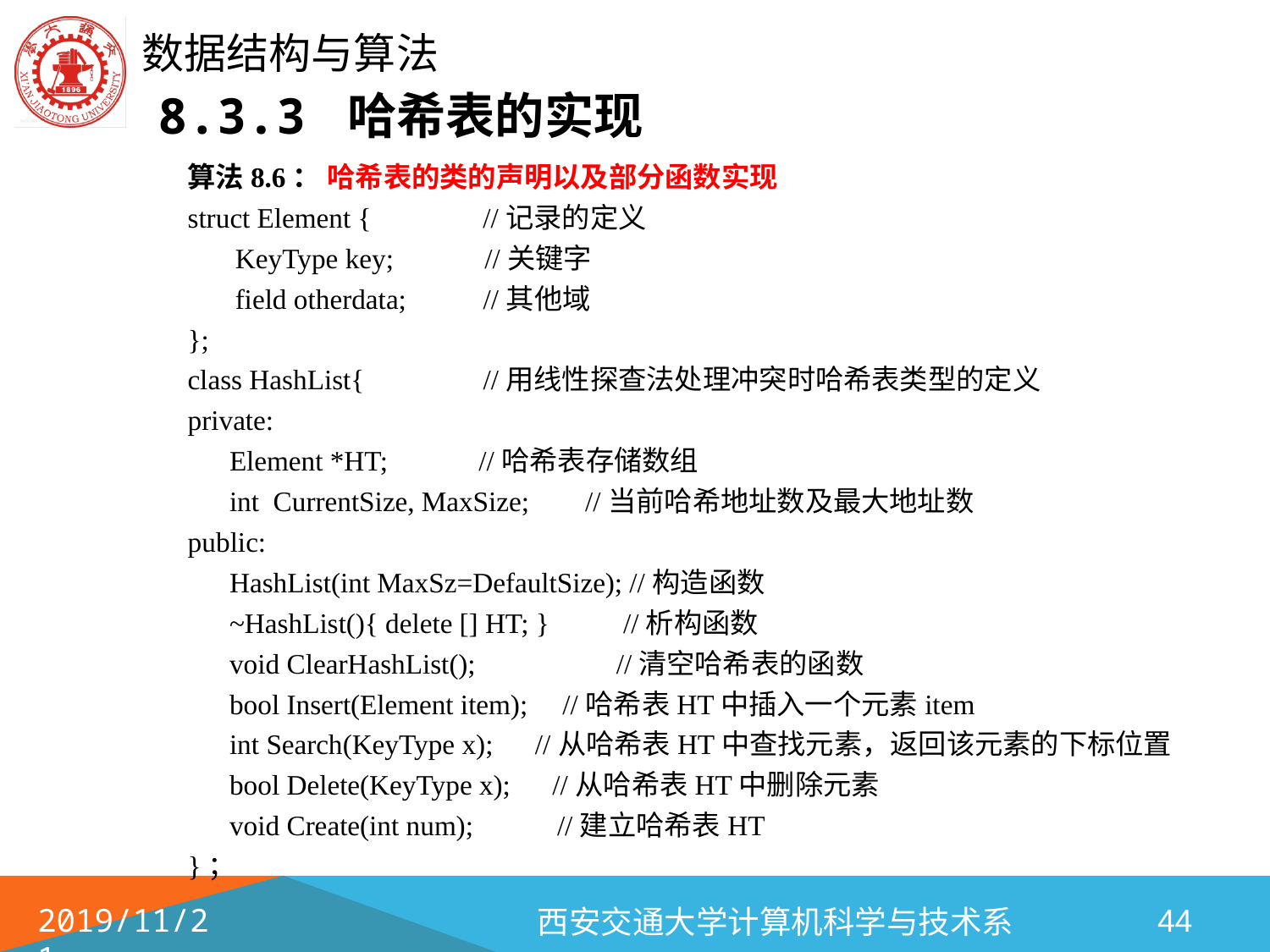

# 8.3.3 哈希表的实现
算法8.6： 哈希表的类的声明以及部分函数实现
struct Element {                //记录的定义
	KeyType key;             //关键字
	field otherdata;           //其他域
};
class HashList{                 //用线性探查法处理冲突时哈希表类型的定义
private:
      Element *HT;             //哈希表存储数组
      int  CurrentSize, MaxSize;        //当前哈希地址数及最大地址数
public:
      HashList(int MaxSz=DefaultSize); //构造函数
      ~HashList(){ delete [] HT; }	 //析构函数
      void ClearHashList();            	//清空哈希表的函数
      bool Insert(Element item);     //哈希表HT中插入一个元素item
      int Search(KeyType x);      //从哈希表HT中查找元素，返回该元素的下标位置
      bool Delete(KeyType x);      //从哈希表HT中删除元素
      void Create(int num);            //建立哈希表HT
}；